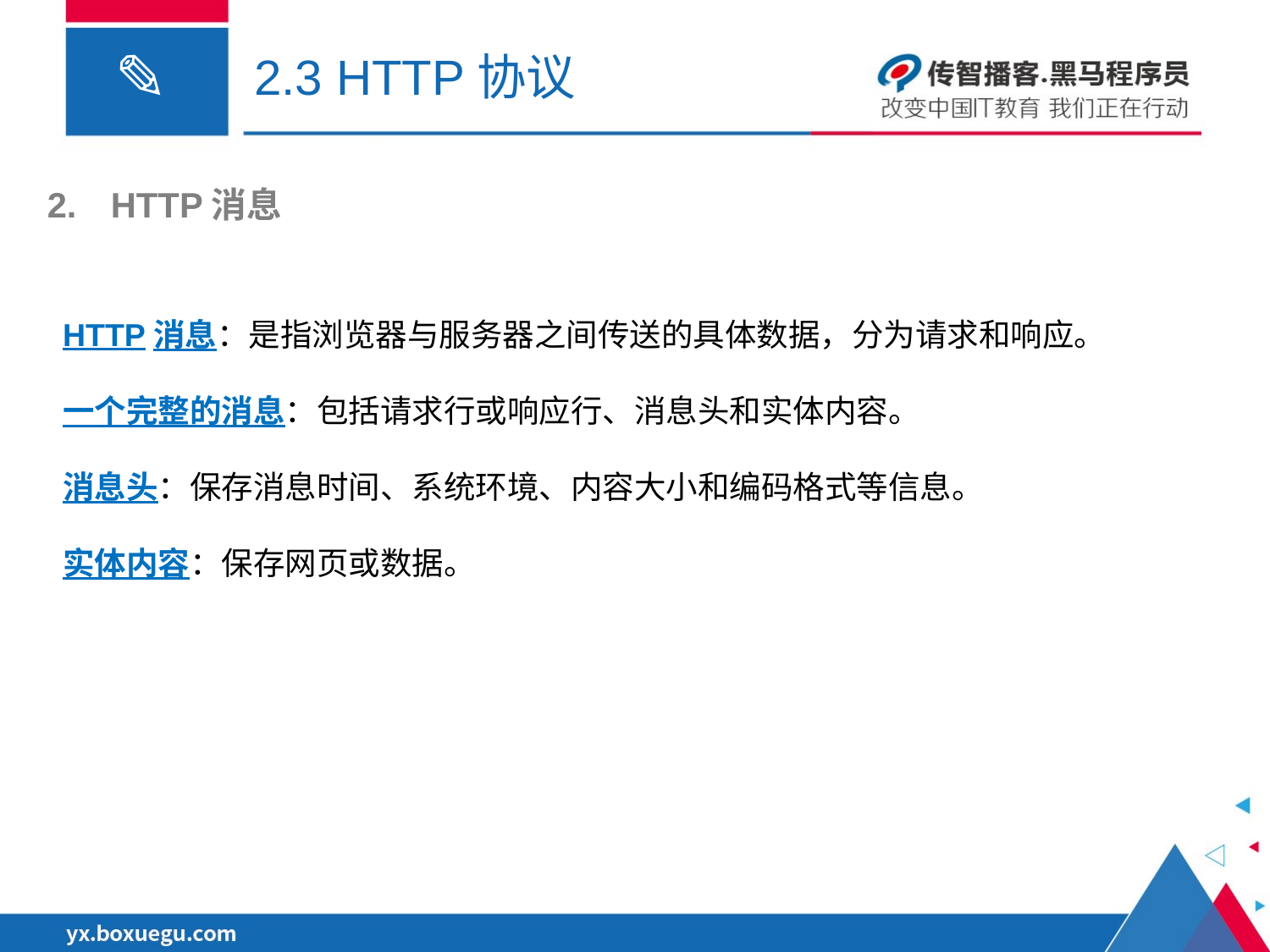

# 2.3 HTTP协议
HTTP消息
HTTP消息：是指浏览器与服务器之间传送的具体数据，分为请求和响应。
一个完整的消息：包括请求行或响应行、消息头和实体内容。
消息头：保存消息时间、系统环境、内容大小和编码格式等信息。
实体内容：保存网页或数据。